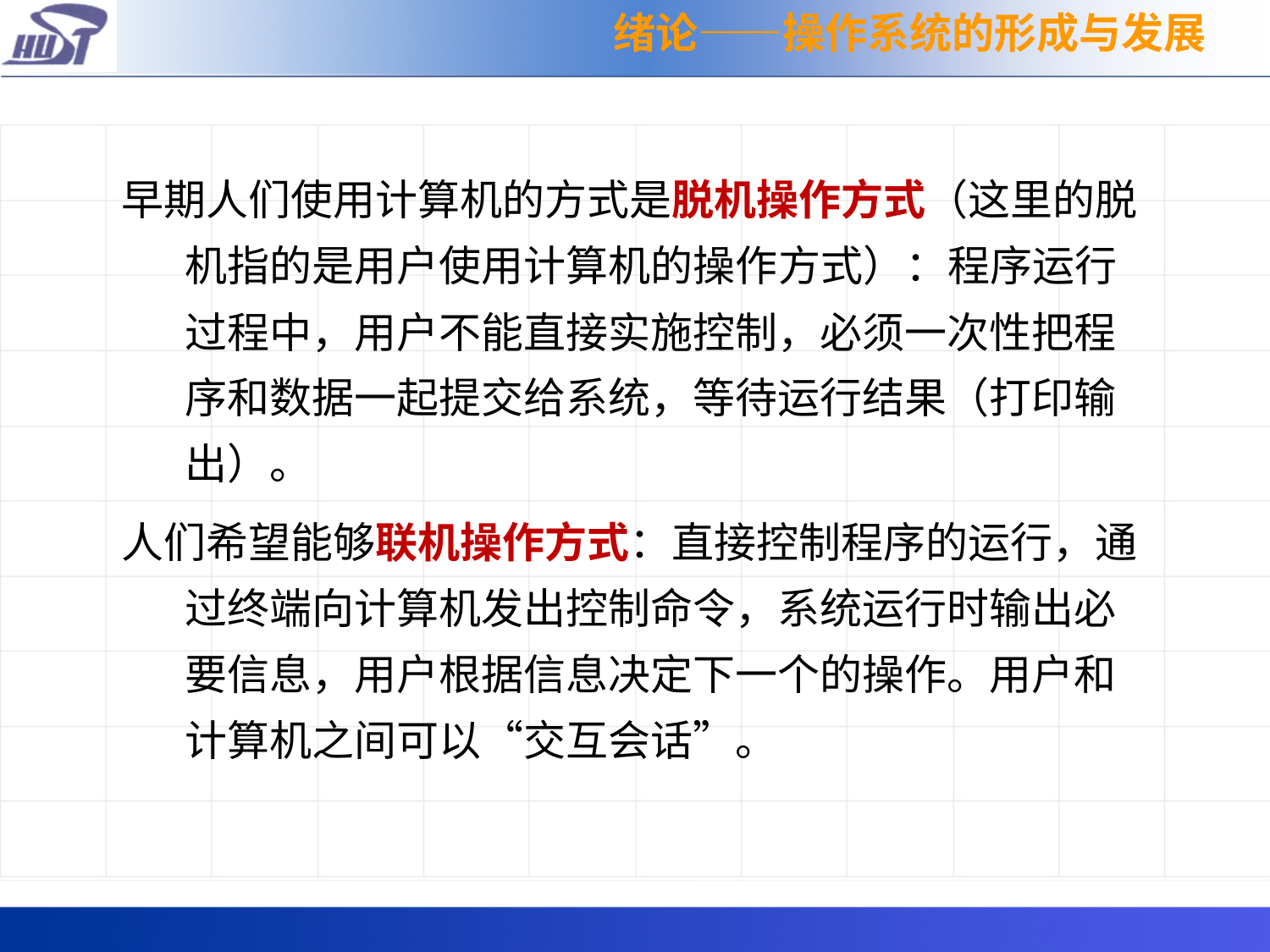

绪论——操作系统的形成与发展
早期人们使用计算机的方式是脱机操作方式（这里的脱机指的是用户使用计算机的操作方式）：程序运行过程中，用户不能直接实施控制，必须一次性把程序和数据一起提交给系统，等待运行结果（打印输出）。
人们希望能够联机操作方式：直接控制程序的运行，通过终端向计算机发出控制命令，系统运行时输出必要信息，用户根据信息决定下一个的操作。用户和计算机之间可以“交互会话”。